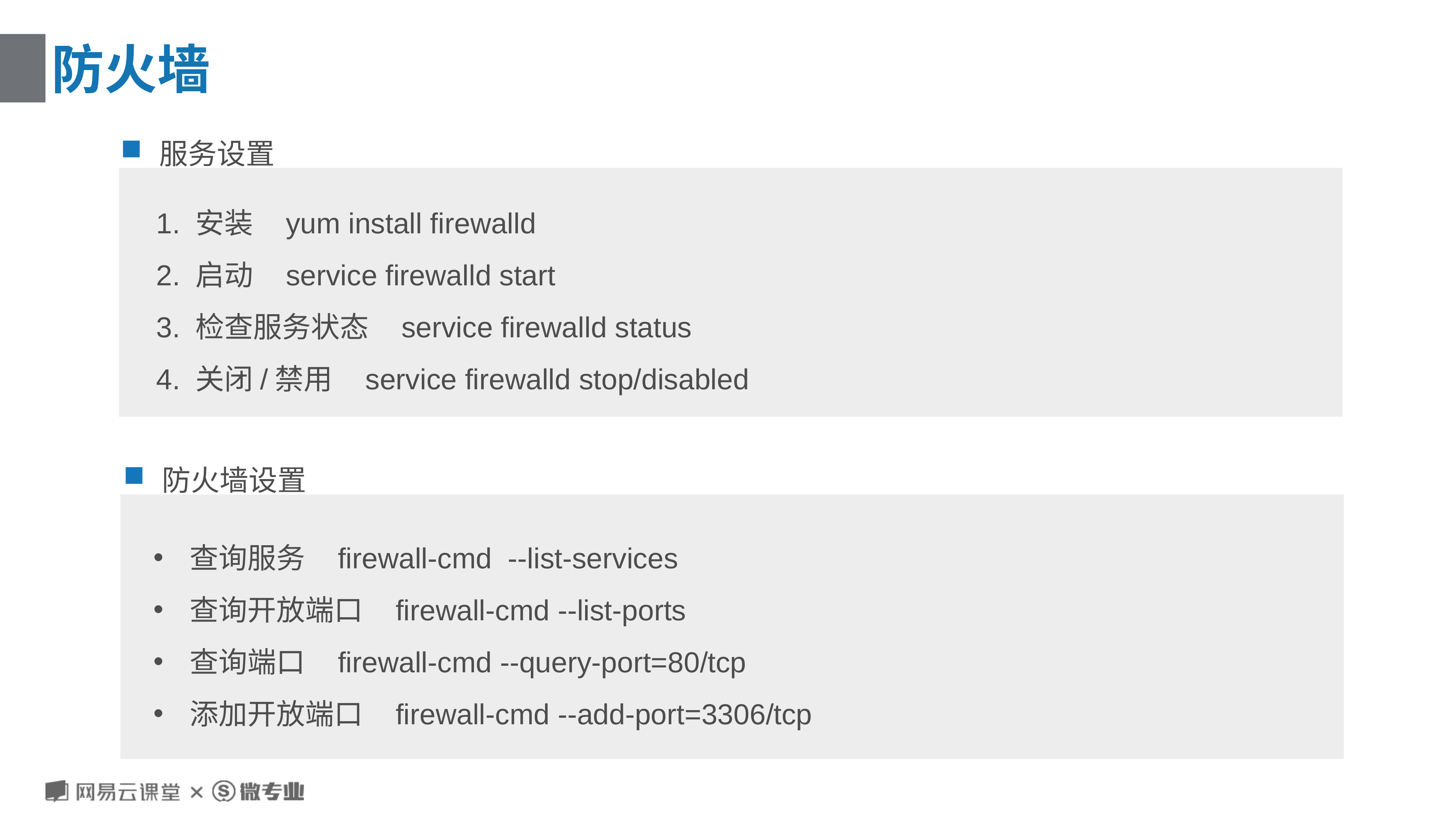

# 防火墙
服务设置

1. 安装    yum install firewalld
2. 启动    service firewalld start
3. 检查服务状态    service firewalld status
4. 关闭/禁用    service firewalld stop/disabled

防火墙设置

查询服务    firewall-cmd  --list-services
查询开放端口    firewall-cmd --list-ports
查询端口    firewall-cmd --query-port=80/tcp
添加开放端口    firewall-cmd --add-port=3306/tcp